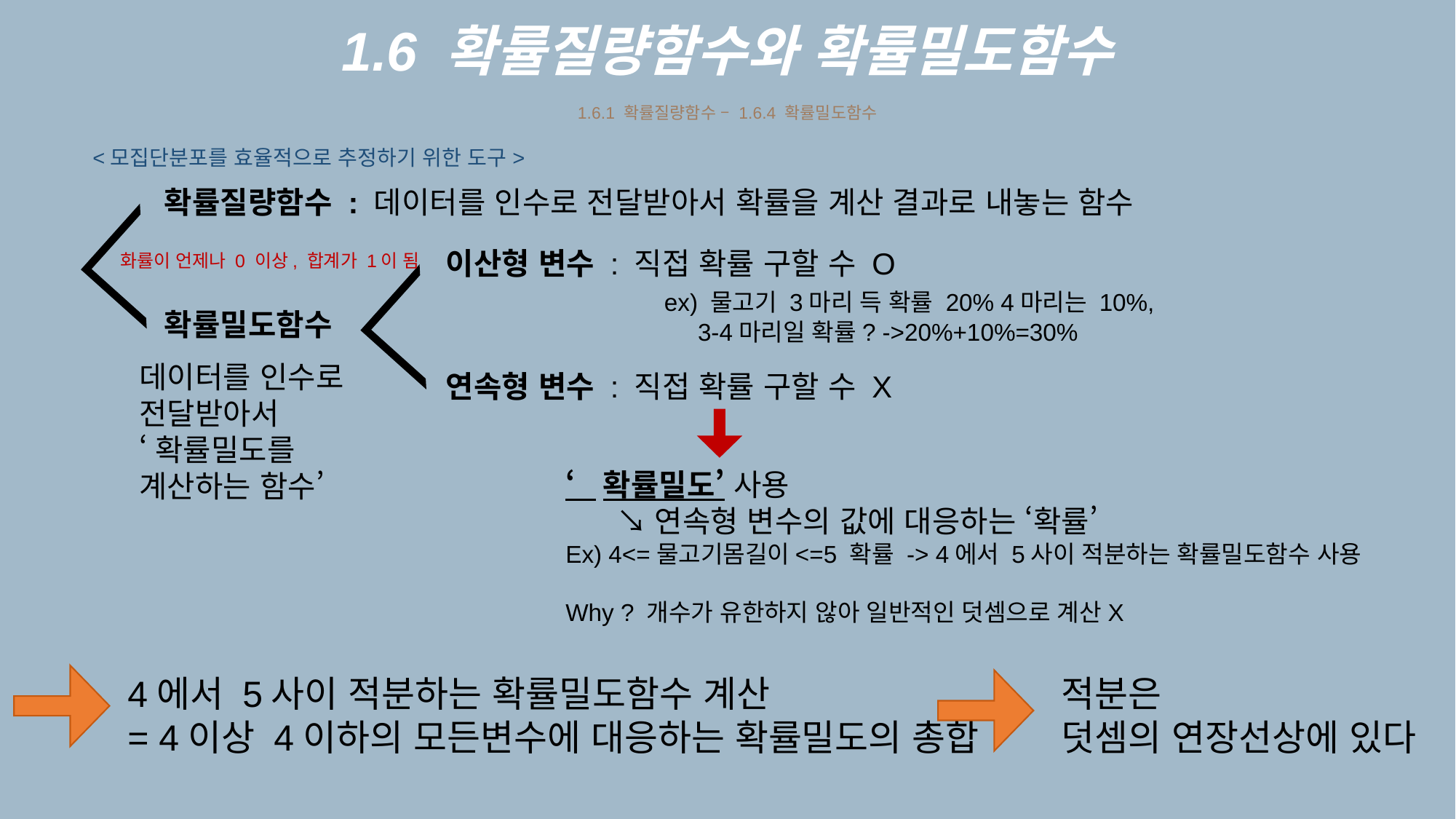

1.6 확률질량함수와 확률밀도함수

1.6.1 확률질량함수 – 1.6.4 확률밀도함수
<모집단분포를 효율적으로 추정하기 위한 도구>
확률질량함수 : 데이터를 인수로 전달받아서 확률을 계산 결과로 내놓는 함수

이산형 변수 : 직접 확률 구할 수 O
		ex) 물고기 3마리 득 확률 20% 4마리는 10%,
		     3-4마리일 확률? ->20%+10%=30%
화률이 언제나 0 이상, 합계가 1이 됨

확률밀도함수
데이터를 인수로 전달받아서
‘확률밀도를 계산하는 함수’
연속형 변수 : 직접 확률 구할 수 X

‘확률밀도’ 사용
      ↘️연속형 변수의 값에 대응하는 ‘확률’
Ex) 4<=물고기몸길이<=5 확률 -> 4에서 5사이 적분하는 확률밀도함수 사용

Why ? 개수가 유한하지 않아 일반적인 덧셈으로 계산X

4에서 5사이 적분하는 확률밀도함수 계산
= 4이상 4이하의 모든변수에 대응하는 확률밀도의 총합
적분은
덧셈의 연장선상에 있다